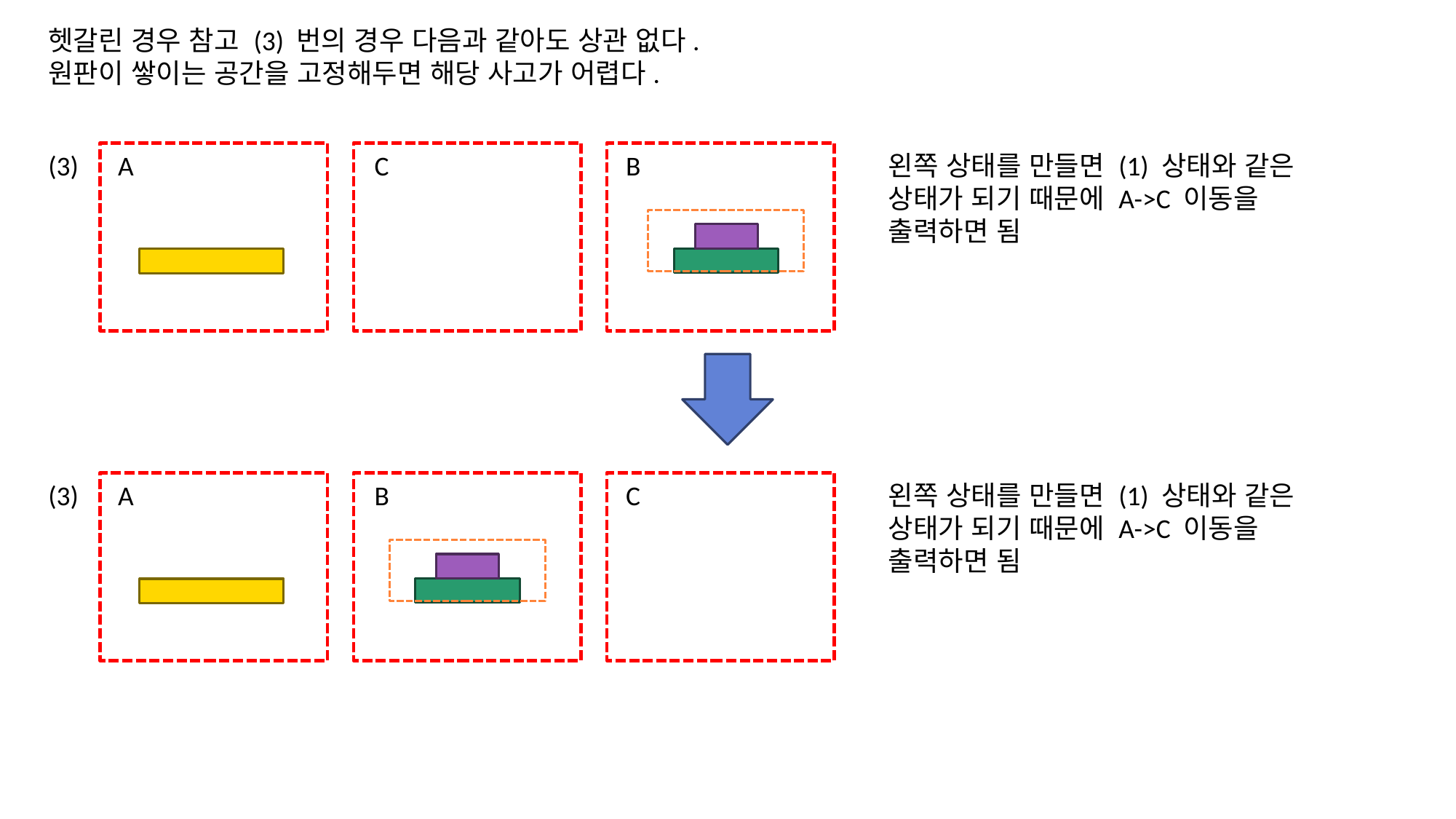

헷갈린 경우 참고 (3) 번의 경우 다음과 같아도 상관 없다.
원판이 쌓이는 공간을 고정해두면 해당 사고가 어렵다.
(3)
A
C
B

왼쪽 상태를 만들면 (1) 상태와 같은 상태가 되기 때문에 A->C 이동을 출력하면 됨

(3)
B
C
A

왼쪽 상태를 만들면 (1) 상태와 같은 상태가 되기 때문에 A->C 이동을 출력하면 됨